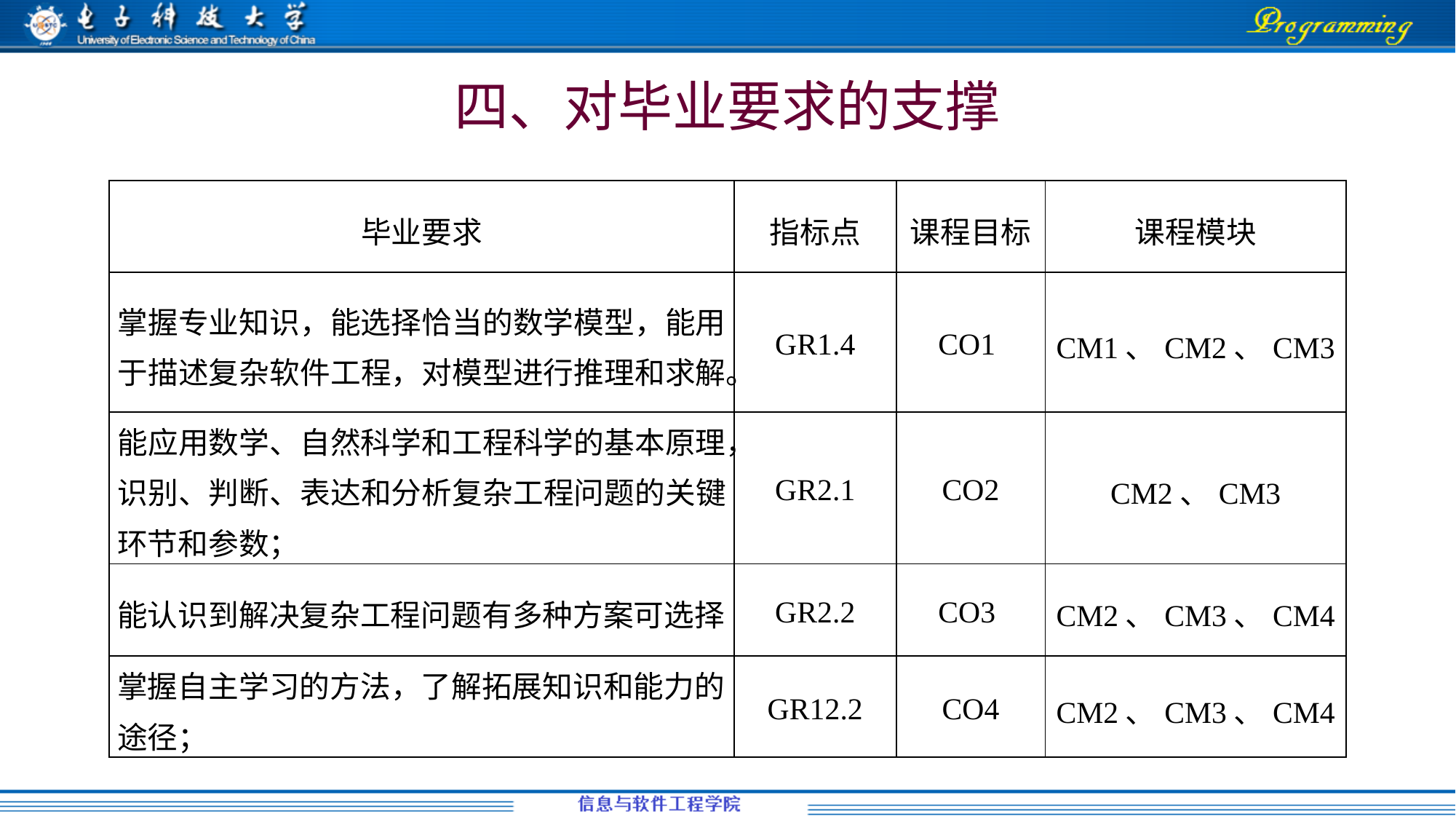

# 四、对毕业要求的支撑
| 毕业要求 | 指标点 | 课程目标 | 课程模块 |
| --- | --- | --- | --- |
| 掌握专业知识，能选择恰当的数学模型，能用于描述复杂软件工程，对模型进行推理和求解。 | GR1.4 | CO1 | CM1、CM2、CM3 |
| 能应用数学、自然科学和工程科学的基本原理，识别、判断、表达和分析复杂工程问题的关键环节和参数； | GR2.1 | CO2 | CM2、CM3 |
| 能认识到解决复杂工程问题有多种方案可选择 | GR2.2 | CO3 | CM2、CM3、CM4 |
| 掌握自主学习的方法，了解拓展知识和能力的途径； | GR12.2 | CO4 | CM2、CM3、CM4 |